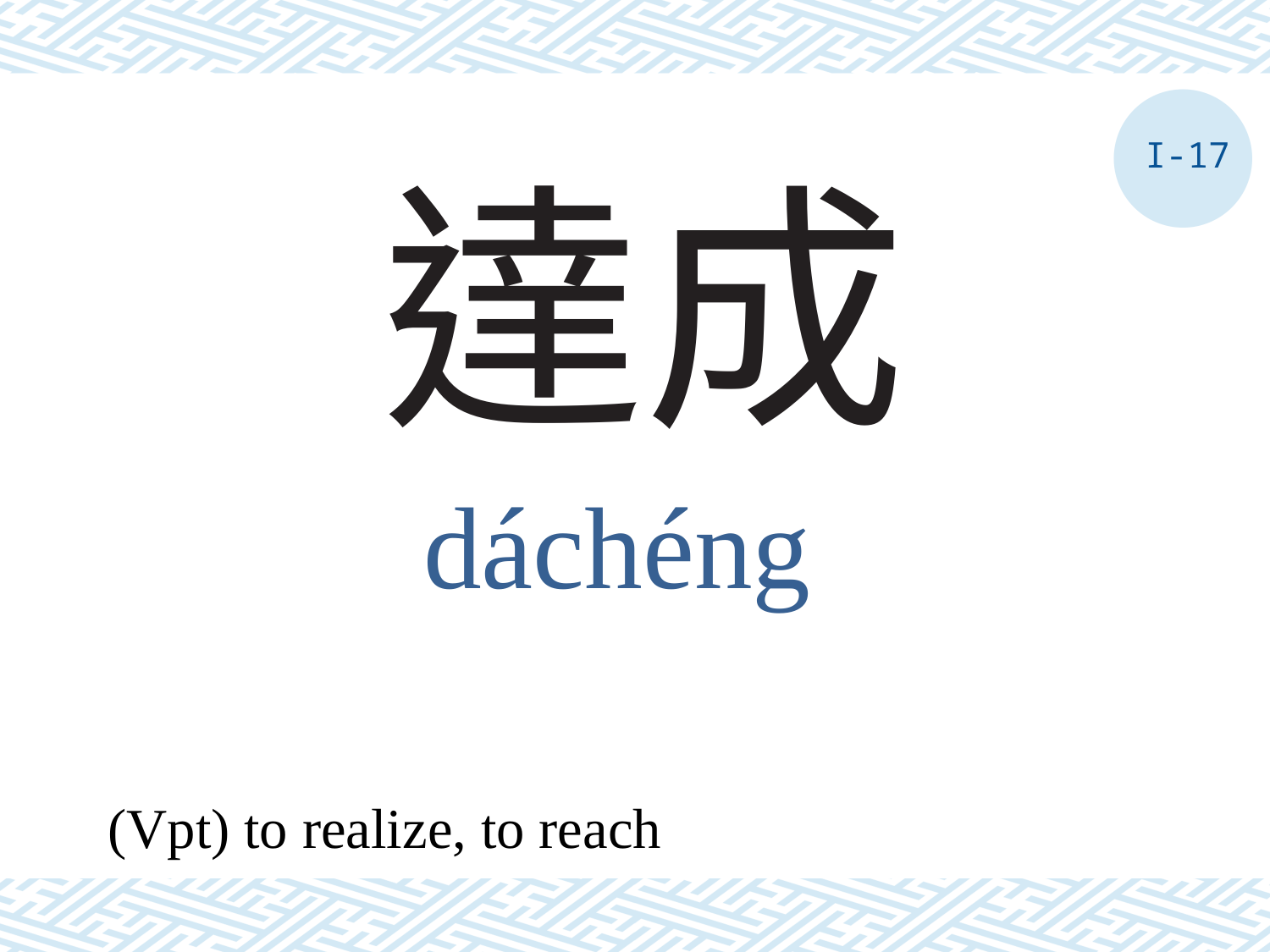

I-17

# 達成
dáchéng
(Vpt) to realize, to reach